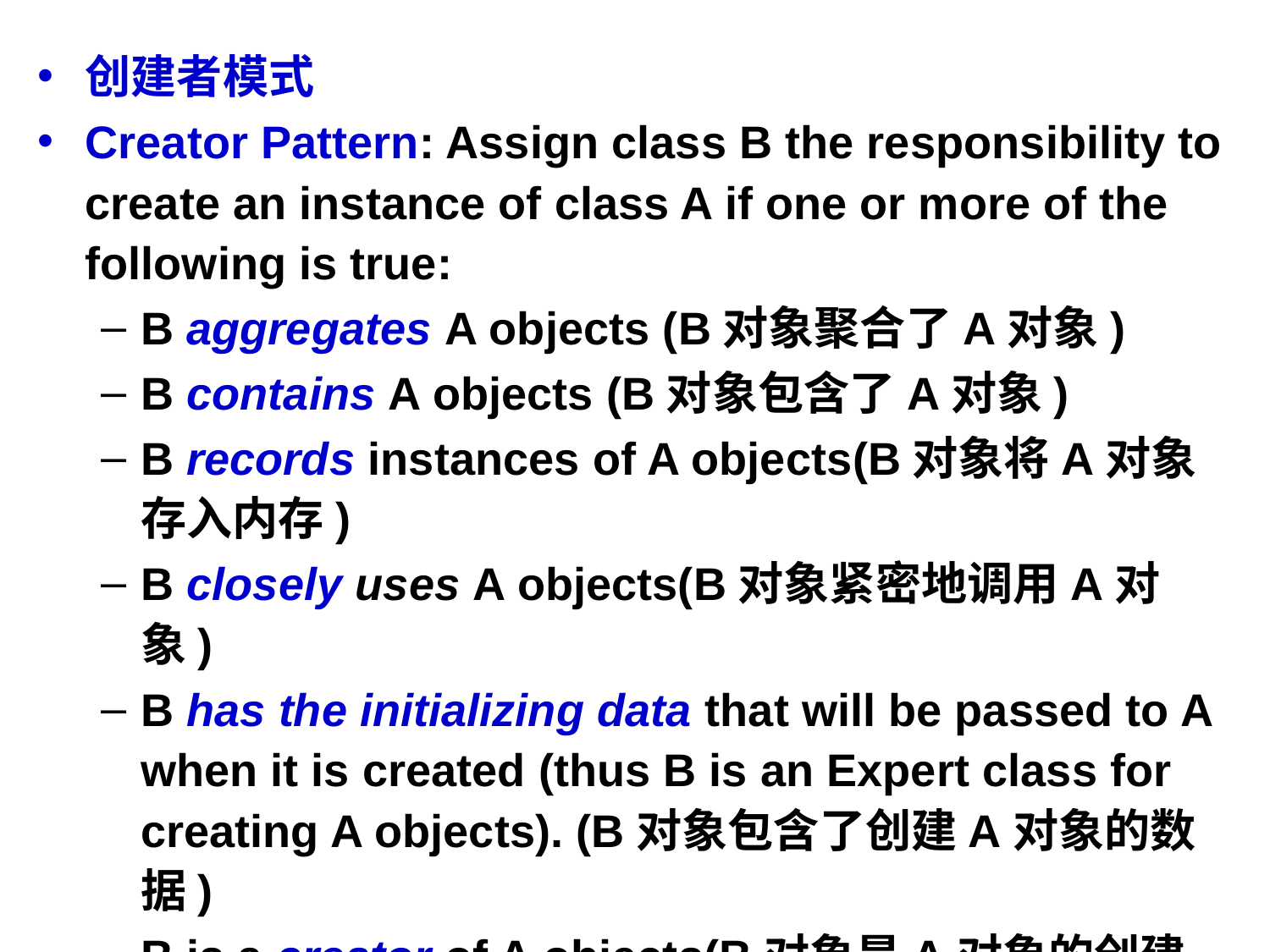

创建者模式
Creator Pattern: Assign class B the responsibility to create an instance of class A if one or more of the following is true:
B aggregates A objects (B对象聚合了A对象)
B contains A objects (B对象包含了A对象)
B records instances of A objects(B对象将A对象存入内存)
B closely uses A objects(B对象紧密地调用A对象)
B has the initializing data that will be passed to A when it is created (thus B is an Expert class for creating A objects). (B对象包含了创建A对象的数据)
B is a creator of A objects(B对象是A对象的创建者)